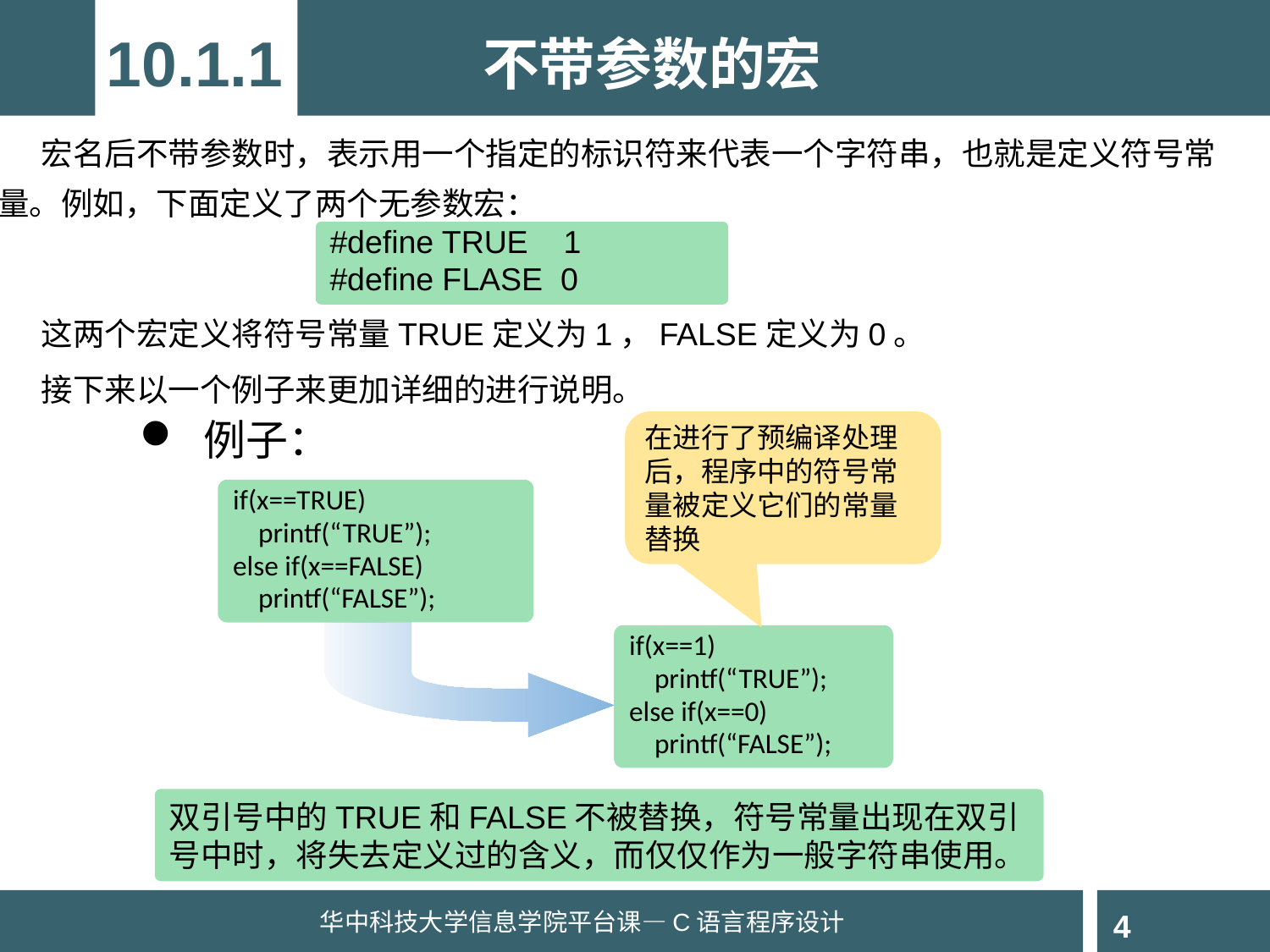

10.1.1
不带参数的宏
     宏名后不带参数时，表示用一个指定的标识符来代表一个字符串，也就是定义符号常量。例如，下面定义了两个无参数宏：

     这两个宏定义将符号常量TRUE定义为1，FALSE定义为0。
     接下来以一个例子来更加详细的进行说明。

#define TRUE    1
#define FLASE  0
例子：
在进行了预编译处理后，程序中的符号常量被定义它们的常量替换
if(x==TRUE)
    printf(“TRUE”);
else if(x==FALSE)
    printf(“FALSE”);

if(x==1)
    printf(“TRUE”);
else if(x==0)
    printf(“FALSE”);
双引号中的TRUE和FALSE不被替换，符号常量出现在双引号中时，将失去定义过的含义，而仅仅作为一般字符串使用。